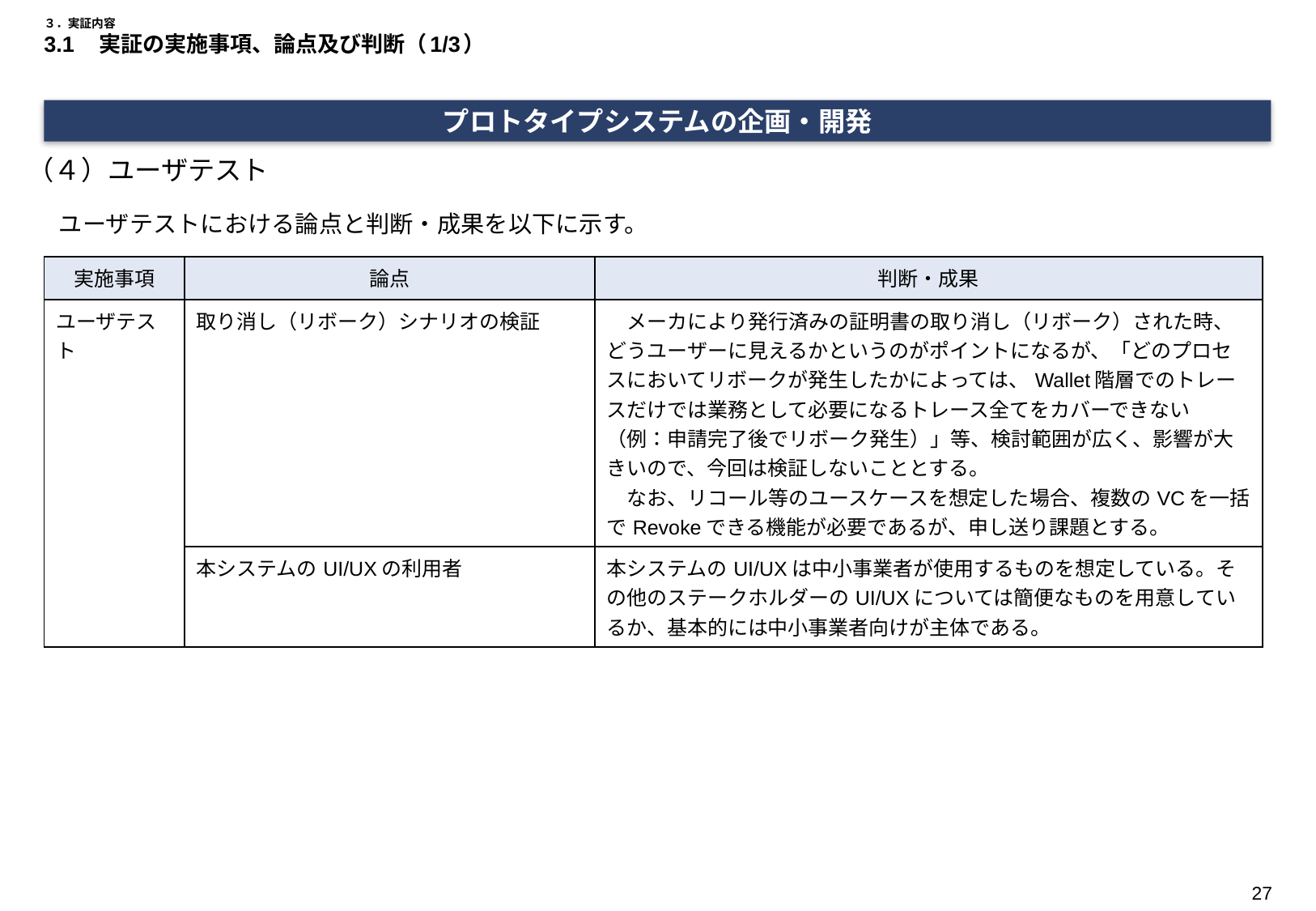

# ３．実証内容 3.1　実証の実施事項、論点及び判断（1/3）
プロトタイプシステムの企画・開発
（４）ユーザテスト
ユーザテストにおける論点と判断・成果を以下に示す。
| 実施事項 | 論点 | 判断・成果 |
| --- | --- | --- |
| ユーザテスト | 取り消し（リボーク）シナリオの検証 | メーカにより発行済みの証明書の取り消し（リボーク）された時、どうユーザーに見えるかというのがポイントになるが、「どのプロセスにおいてリボークが発生したかによっては、Wallet階層でのトレースだけでは業務として必要になるトレース全てをカバーできない（例：申請完了後でリボーク発生）」等、検討範囲が広く、影響が大きいので、今回は検証しないこととする。 　なお、リコール等のユースケースを想定した場合、複数のVCを一括でRevokeできる機能が必要であるが、申し送り課題とする。 |
|  | 本システムのUI/UXの利用者 | 本システムのUI/UXは中小事業者が使用するものを想定している。その他のステークホルダーのUI/UXについては簡便なものを用意しているか、基本的には中小事業者向けが主体である。 |